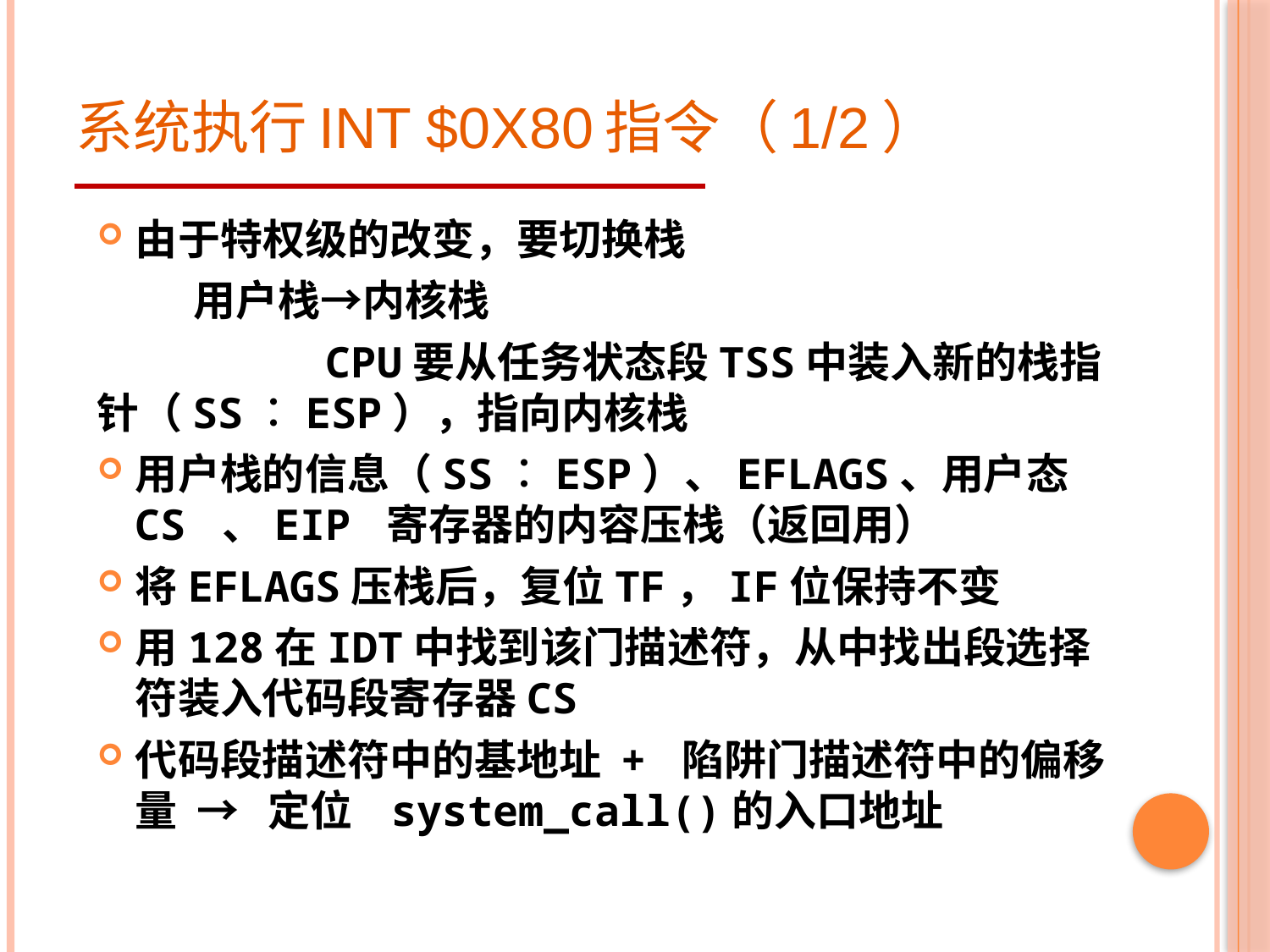

# 系统执行int $0x80指令（1/2）
由于特权级的改变，要切换栈
         用户栈→内核栈
         CPU要从任务状态段TSS中装入新的栈指针（SS︰ESP），指向内核栈
用户栈的信息（SS︰ESP）、EFLAGS、用户态CS 、EIP 寄存器的内容压栈（返回用）
将EFLAGS压栈后，复位TF，IF位保持不变
用128在IDT中找到该门描述符，从中找出段选择符装入代码段寄存器CS
代码段描述符中的基地址 + 陷阱门描述符中的偏移量  →   定位   system_call()的入口地址